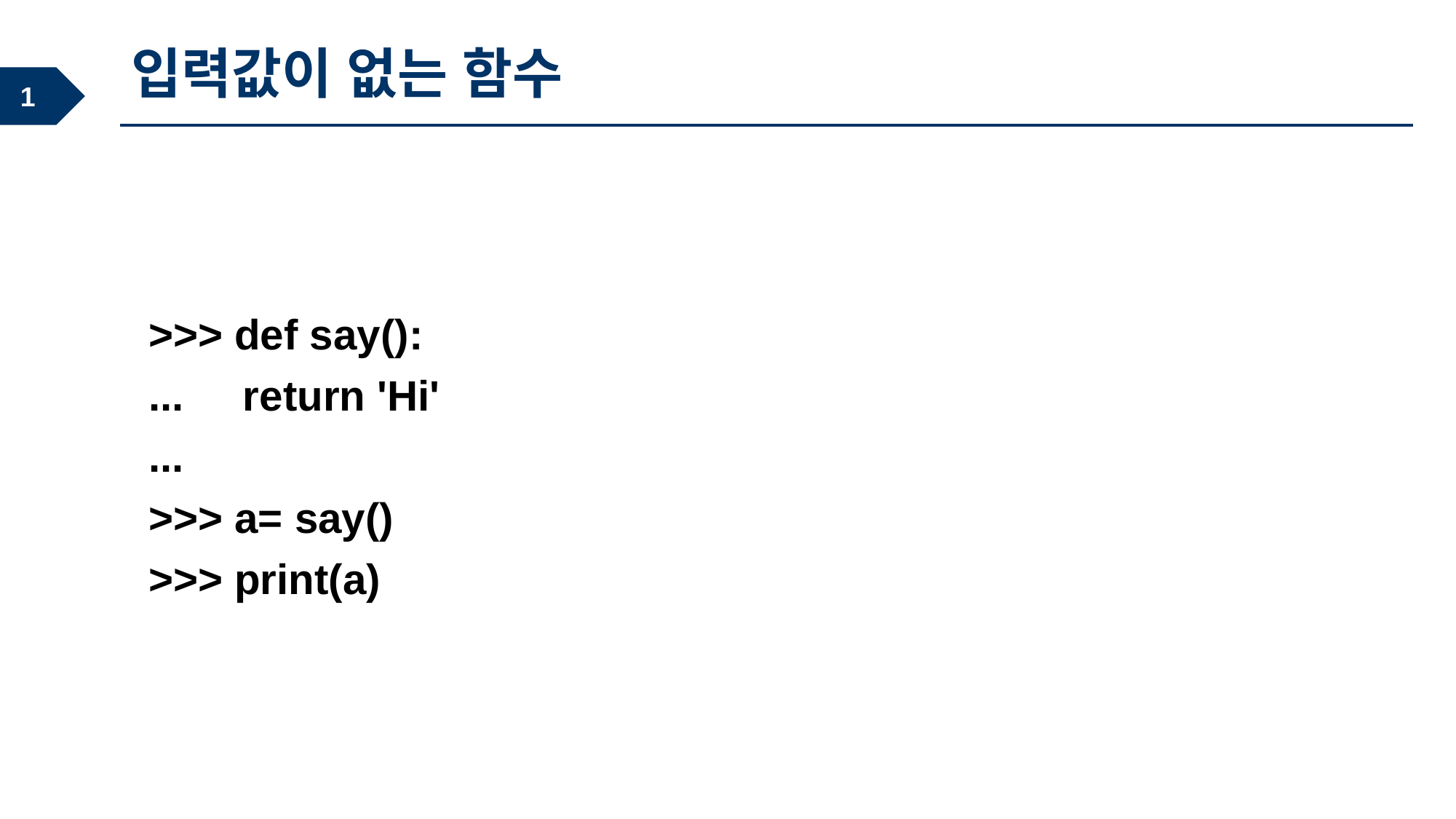

입력값이 없는 함수

>>> def say():
...     return 'Hi'
...
>>> a= say()
>>> print(a)